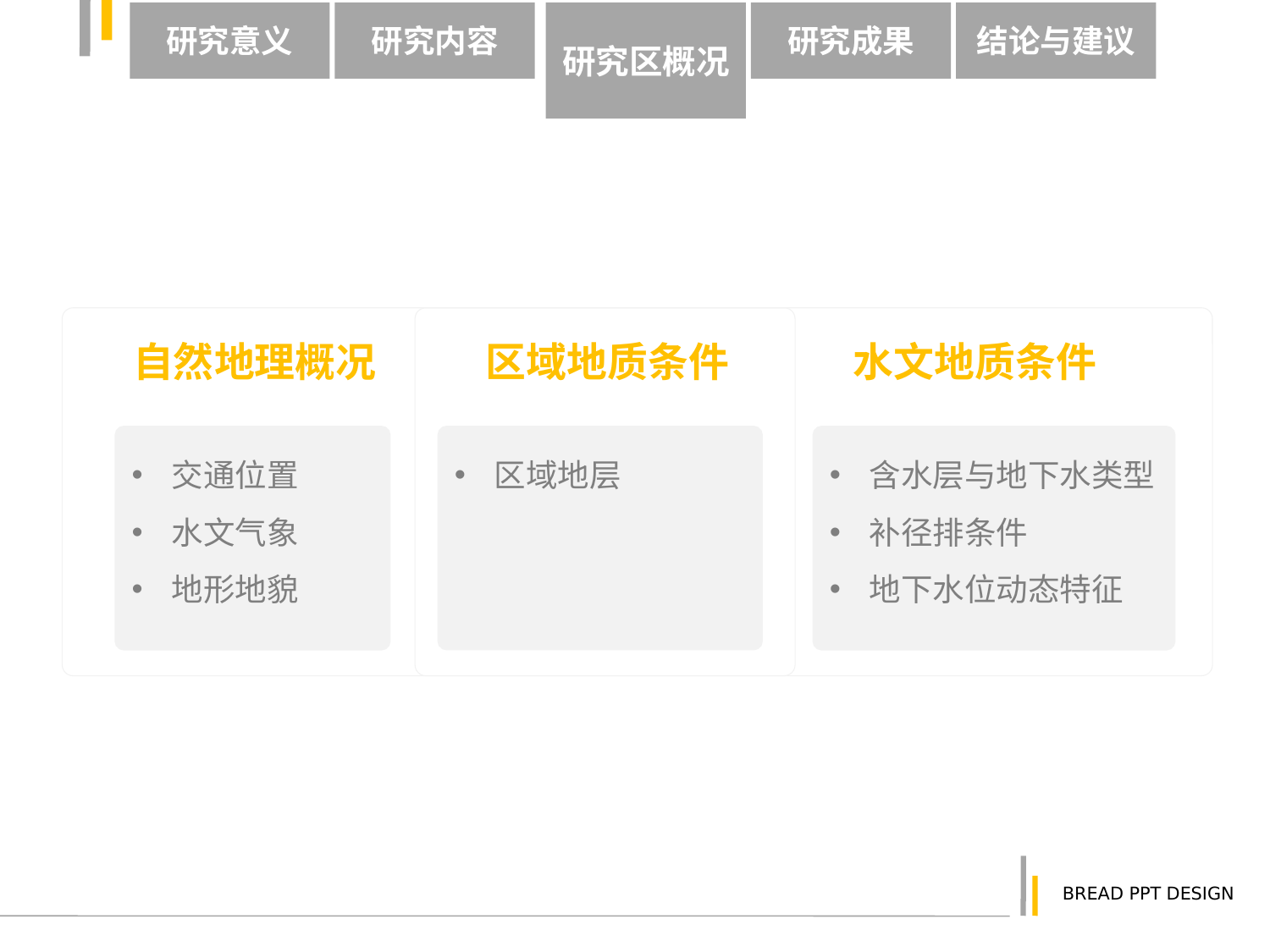

研究意义
研究内容
研究区概况
研究成果
结论与建议

自然地理概况
区域地质条件
水文地质条件
交通位置
水文气象
地形地貌

区域地层

含水层与地下水类型
补径排条件
地下水位动态特征